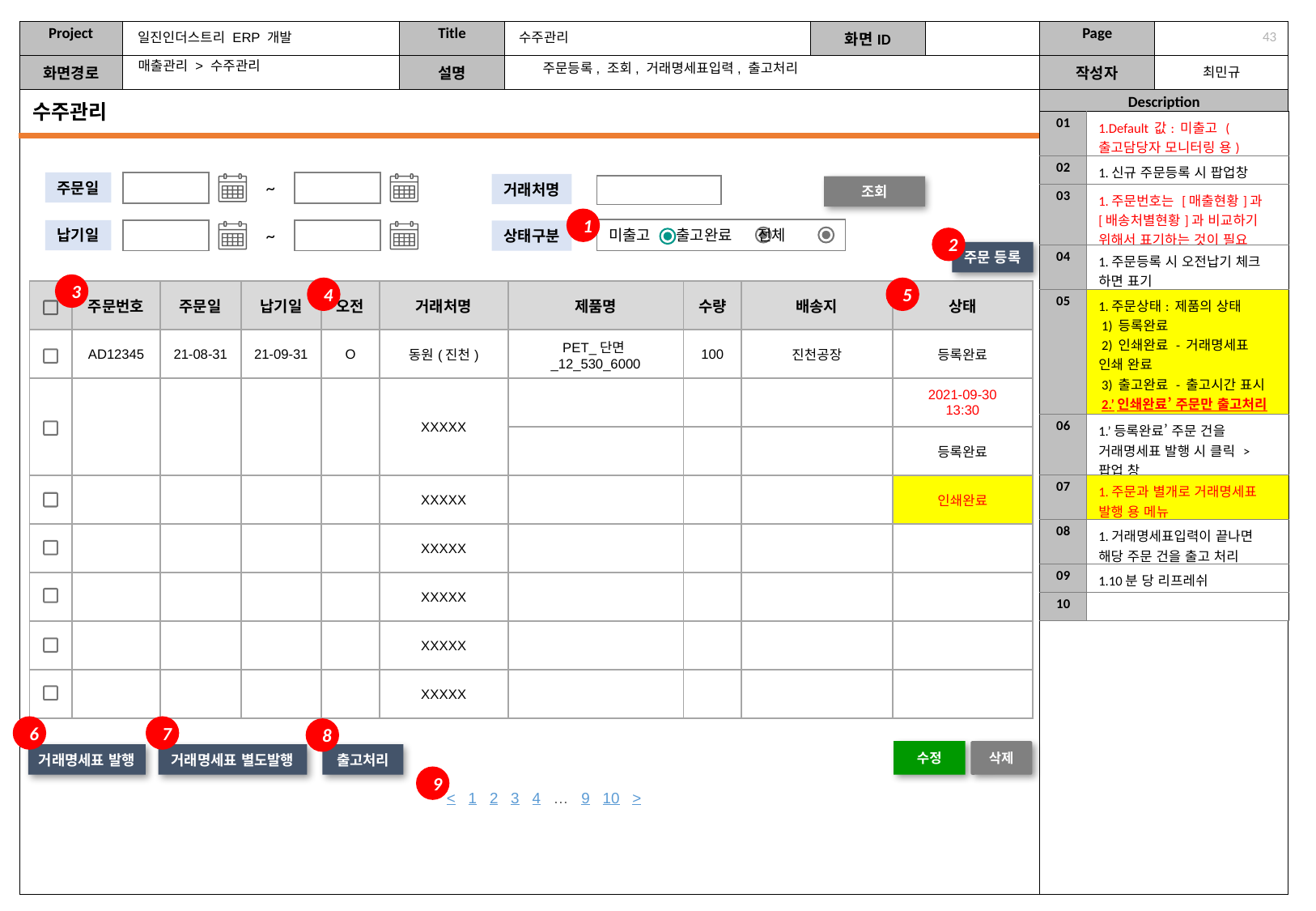

일진인더스트리 ERP 개발

수주관리
43
매출관리 > 수주관리
주문등록, 조회, 거래명세표입력, 출고처리
수주관리
| 01 | 1.Default 값: 미출고 (출고담당자 모니터링 용) |
| --- | --- |
| 02 | 1.신규 주문등록 시 팝업창 |
| 03 | 1.주문번호는 [매출현황]과 [배송처별현황]과 비교하기 위해서 표기하는 것이 필요 |
| 04 | 1.주문등록 시 오전납기 체크 하면 표기 |
| 05 | 1.주문상태: 제품의 상태 1) 등록완료 2) 인쇄완료 - 거래명세표 인쇄 완료 3) 출고완료 - 출고시간 표시 2.’인쇄완료’ 주문만 출고처리 가능 |
| 06 | 1.’등록완료’ 주문 건을 거래명세표 발행 시 클릭 > 팝업 창 |
| 07 | 1.주문과 별개로 거래명세표 발행 용 메뉴 |
| 08 | 1.거래명세표입력이 끝나면 해당 주문 건을 출고 처리 |
| 09 | 1.10분 당 리프레쉬 |
| 10 |  |
~

주문일

거래처명

조회
1
~
미출고      출고완료      전체

납기일
상태구분

2

주문 등록
3
4
5
|  | 주문번호 | 주문일 | 납기일 | 오전 | 거래처명 | 제품명 | 수량 | 배송지 | 상태 |
| --- | --- | --- | --- | --- | --- | --- | --- | --- | --- |
|  | AD12345 | 21-08-31 | 21-09-31 | O | 동원(진천) | PET\_단면\_12\_530\_6000 | 100 | 진천공장 | 등록완료 |
|  |  |  |  |  | XXXXX |  |  |  | 2021-09-30 13:30 |
|  |  |  |  |  |  |  |  |  | 등록완료 |
|  |  |  |  |  | XXXXX |  |  |  | 인쇄완료 |
|  |  |  |  |  | XXXXX |  |  |  |  |
|  |  |  |  |  | XXXXX |  |  |  |  |
|  |  |  |  |  | XXXXX |  |  |  |  |
|  |  |  |  |  | XXXXX |  |  |  |  |

6
7
8
수정
삭제
거래명세표 발행
거래명세표 별도발행
출고처리
9
<   1   2   3   4   …   9   10   >